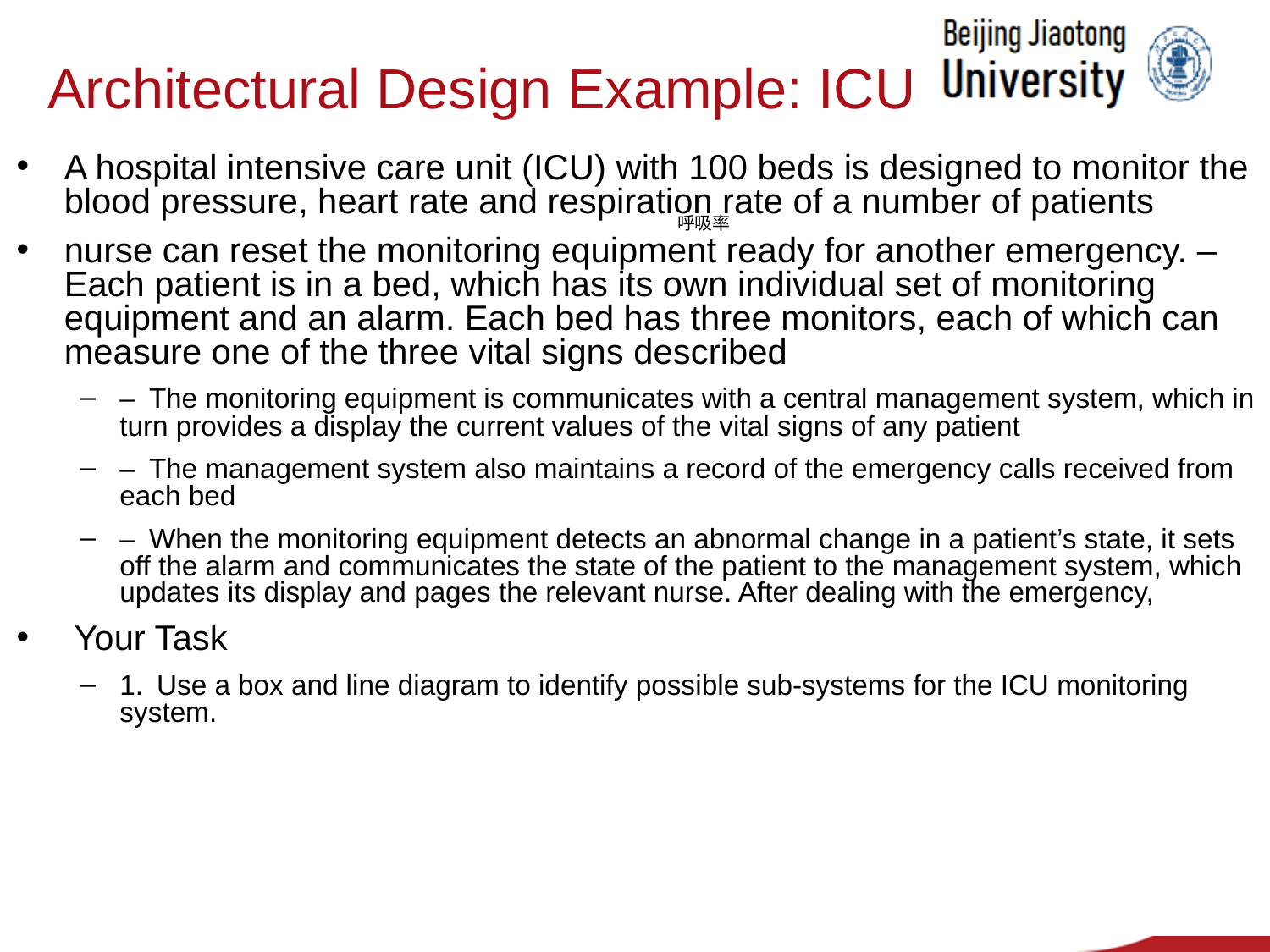

# Architectural Design Example: ICU
A hospital intensive care unit (ICU) with 100 beds is designed to monitor the blood pressure, heart rate and respiration rate of a number of patients
nurse can reset the monitoring equipment ready for another emergency. –  Each patient is in a bed, which has its own individual set of monitoring equipment and an alarm. Each bed has three monitors, each of which can measure one of the three vital signs described
–  The monitoring equipment is communicates with a central management system, which in turn provides a display the current values of the vital signs of any patient
–  The management system also maintains a record of the emergency calls received from each bed
–  When the monitoring equipment detects an abnormal change in a patient’s state, it sets off the alarm and communicates the state of the patient to the management system, which updates its display and pages the relevant nurse. After dealing with the emergency,
 Your Task
1.  Use a box and line diagram to identify possible sub-systems for the ICU monitoring system.
呼吸率
2